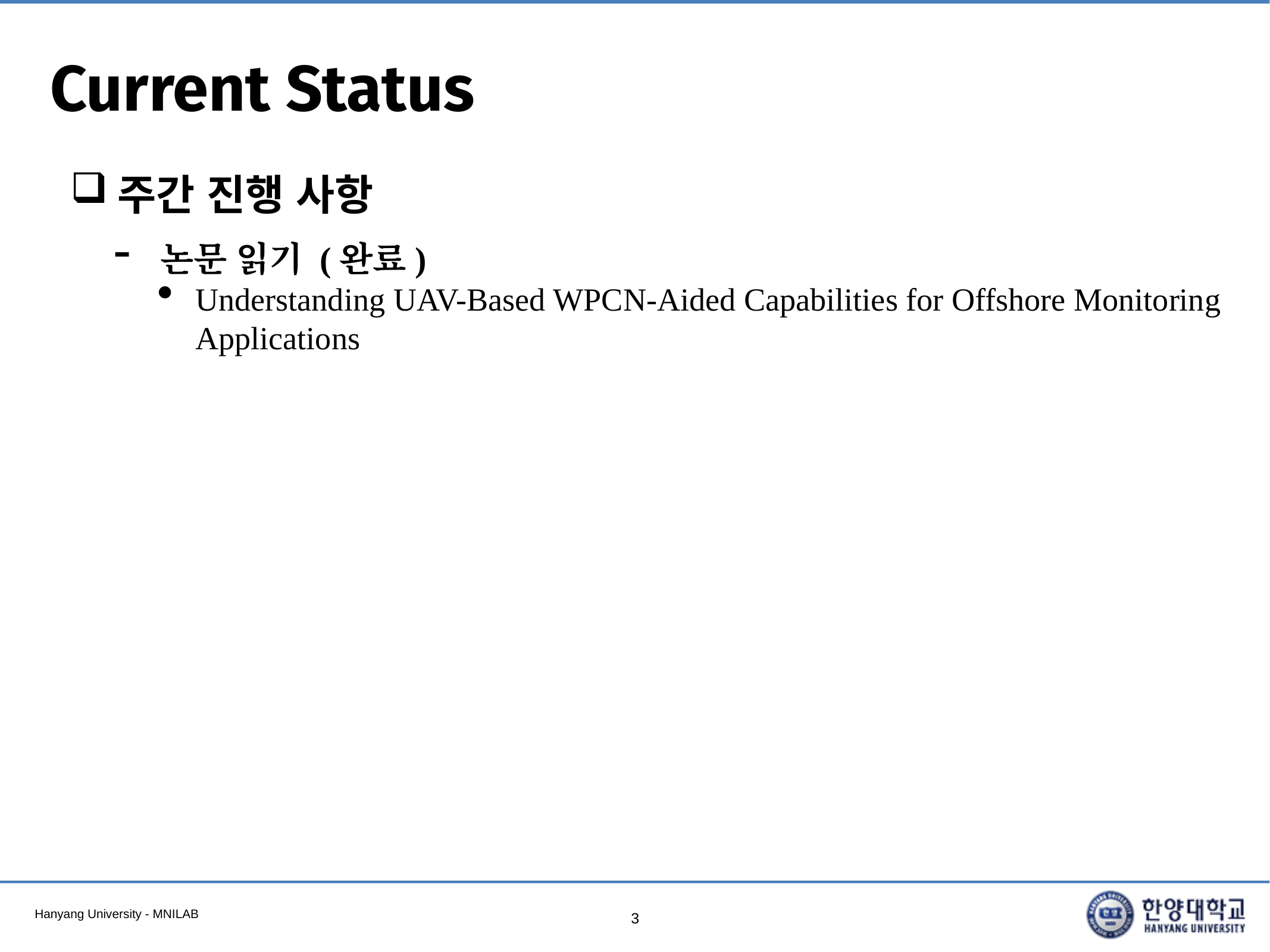

# Current Status
주간 진행 사항
논문 읽기 (완료)
Understanding UAV-Based WPCN-Aided Capabilities for Offshore Monitoring Applications
3